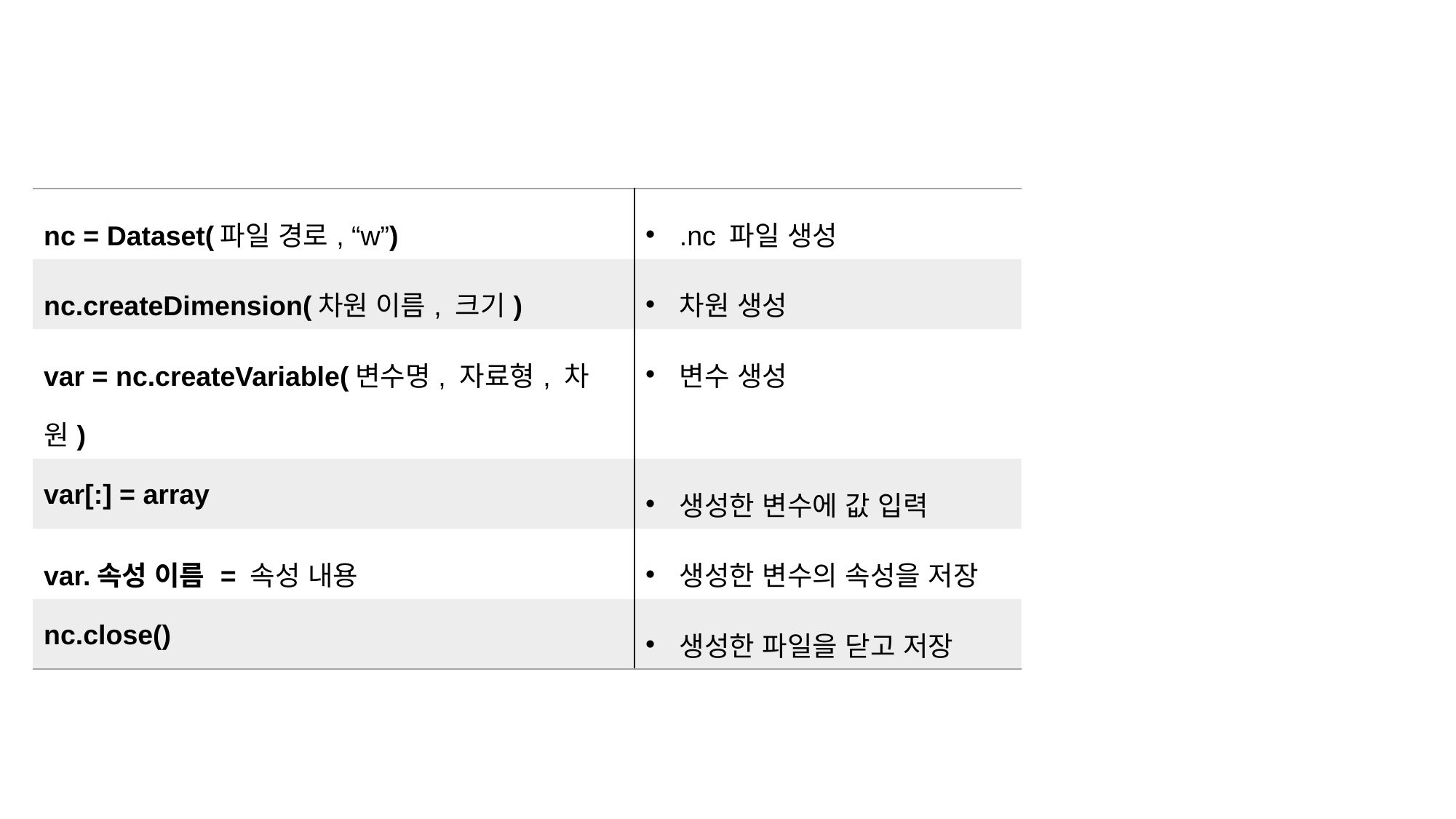

| nc = Dataset(파일 경로, “w”) | .nc 파일 생성 |
| --- | --- |
| nc.createDimension(차원 이름, 크기) | 차원 생성 |
| var = nc.createVariable(변수명, 자료형, 차원) | 변수 생성 |
| var[:] = array | 생성한 변수에 값 입력 |
| var.속성 이름 = 속성 내용 | 생성한 변수의 속성을 저장 |
| nc.close() | 생성한 파일을 닫고 저장 |